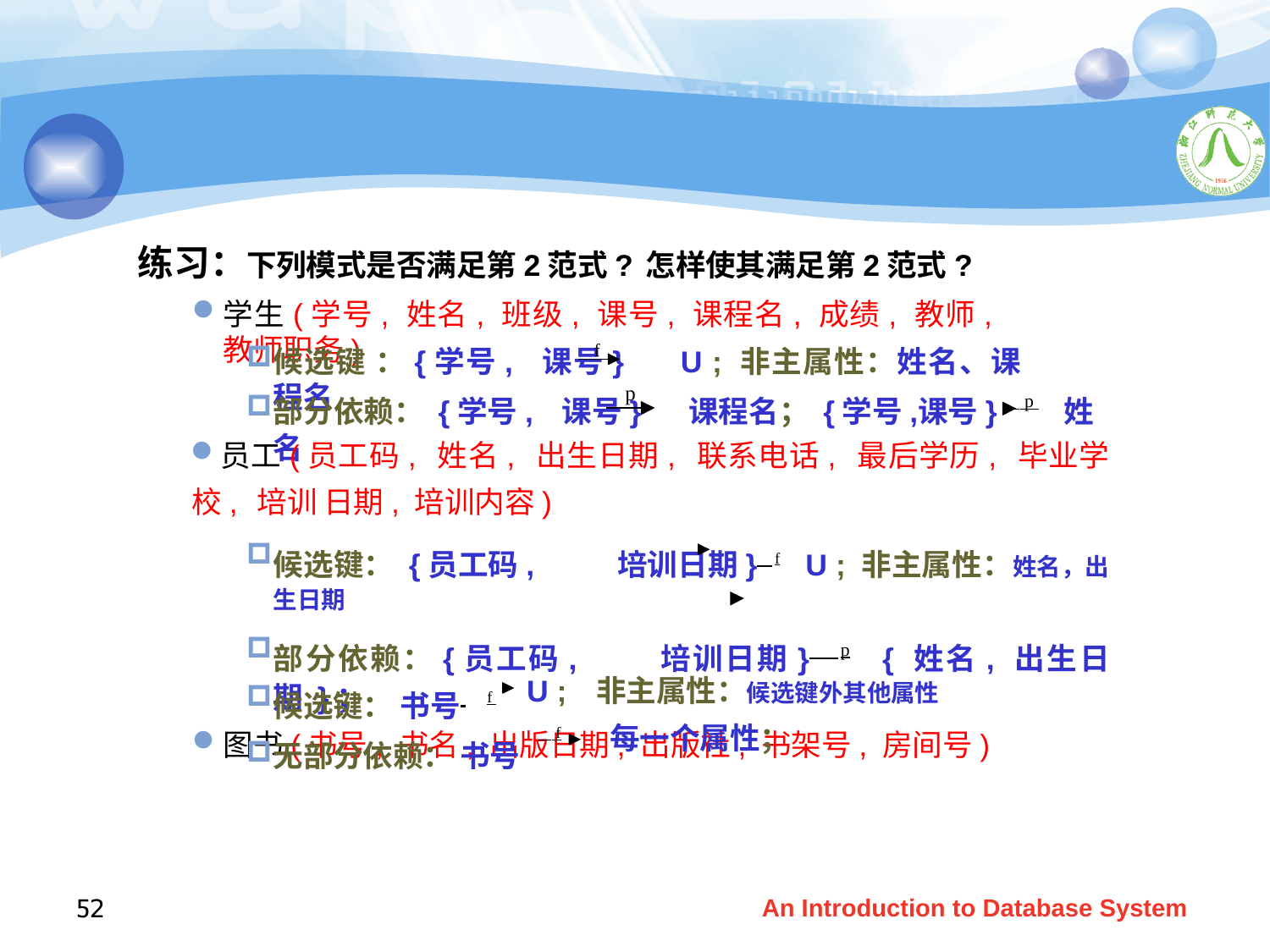

练习：下列模式是否满足第2范式?	怎样使其满足第2范式?
学生(学号, 姓名, 班级, 课号, 课程名, 成绩, 教师, 教师职务)
f
候选键 ：{学号,	课号}	U ; 非主属性：姓名、课程名

p
部分依赖： {学号,	课号}	课程名； {学号,	课号}     p 	姓名

员工(员工码, 姓名, 出生日期, 联系电话, 最后学历, 毕业学校, 培训 日期, 培训内容)
候选键： {员工码,	培训日期}  f	U ; 非主属性：姓名，出生日期
部分依赖：{员工码,	培训日期}   p	{ 姓名, 出生日期 }；
图书(书号, 书名, 出版日期, 出版社, 书架号, 房间号)

候选键： 书号 f
无部分依赖： 书号
U ;	非主属性：候选键外其他属性
    f	每一个属性；

52
An Introduction to Database System